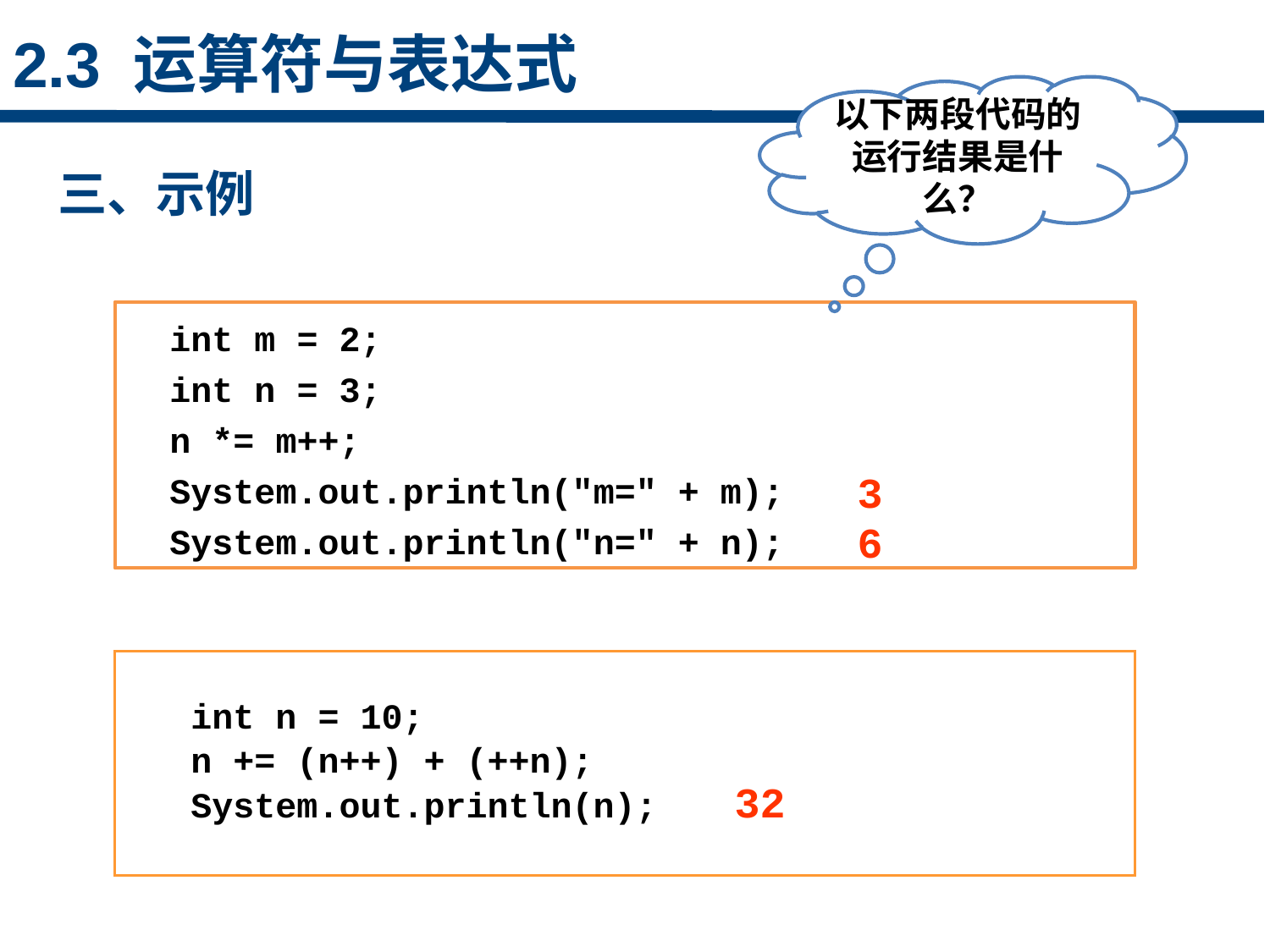

2.3 运算符与表达式
以下两段代码的运行结果是什么？
三、示例

点击添加文本
  int m = 2;
  int n = 3;
  n *= m++;
  System.out.println("m=" + m);
  System.out.println("n=" + n);
点击添加文本
3
6
点击添加文本
   int n = 10;
   n += (n++) + (++n);
   System.out.println(n);
点击添加文本
32